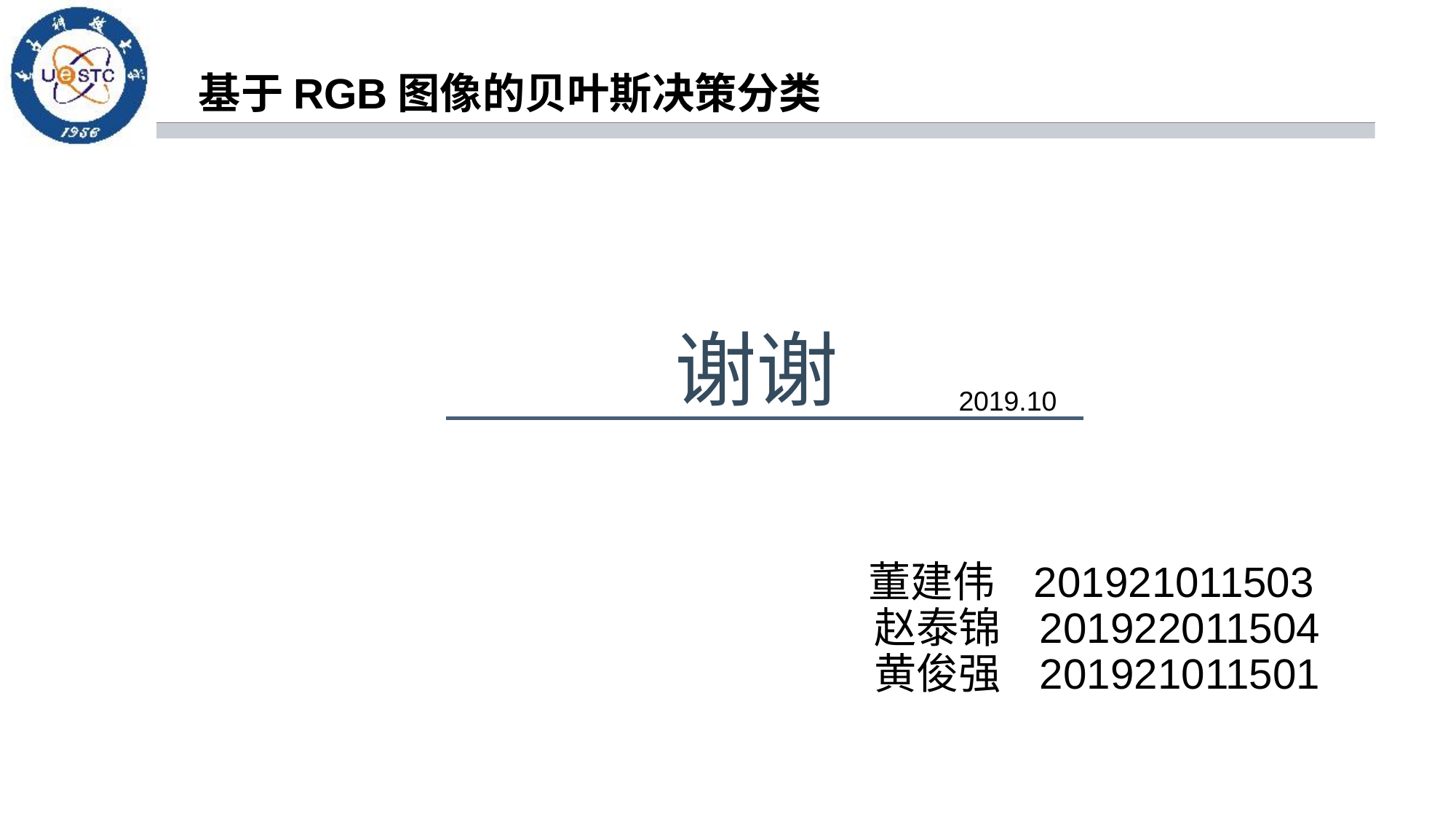

# 基于RGB图像的贝叶斯决策分类
谢谢
2019.10

董建伟   201921011503
赵泰锦   201922011504
黄俊强   201921011501